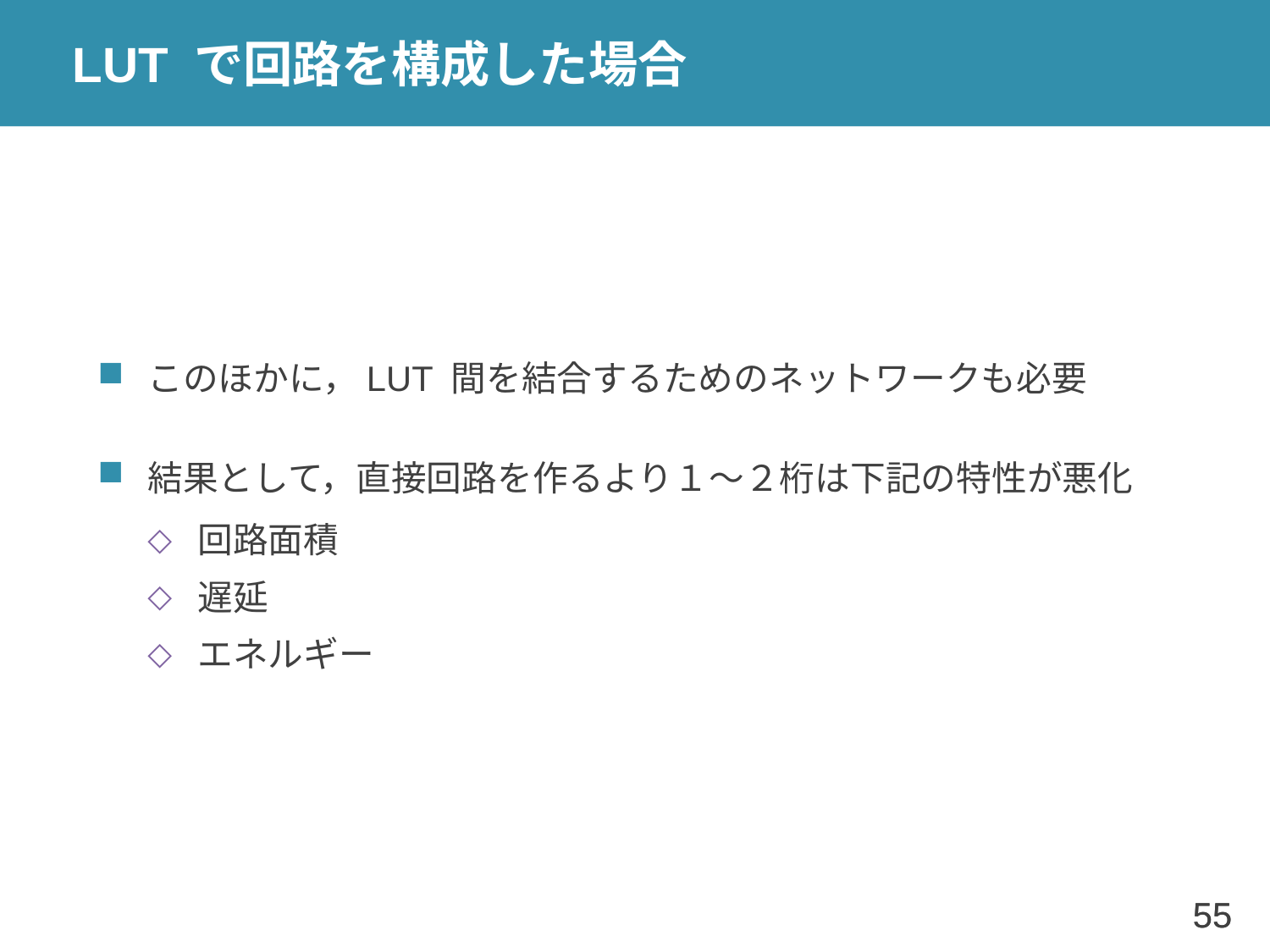

# LUT で回路を構成した場合
このほかに，LUT 間を結合するためのネットワークも必要
結果として，直接回路を作るより１～２桁は下記の特性が悪化
回路面積
遅延
エネルギー